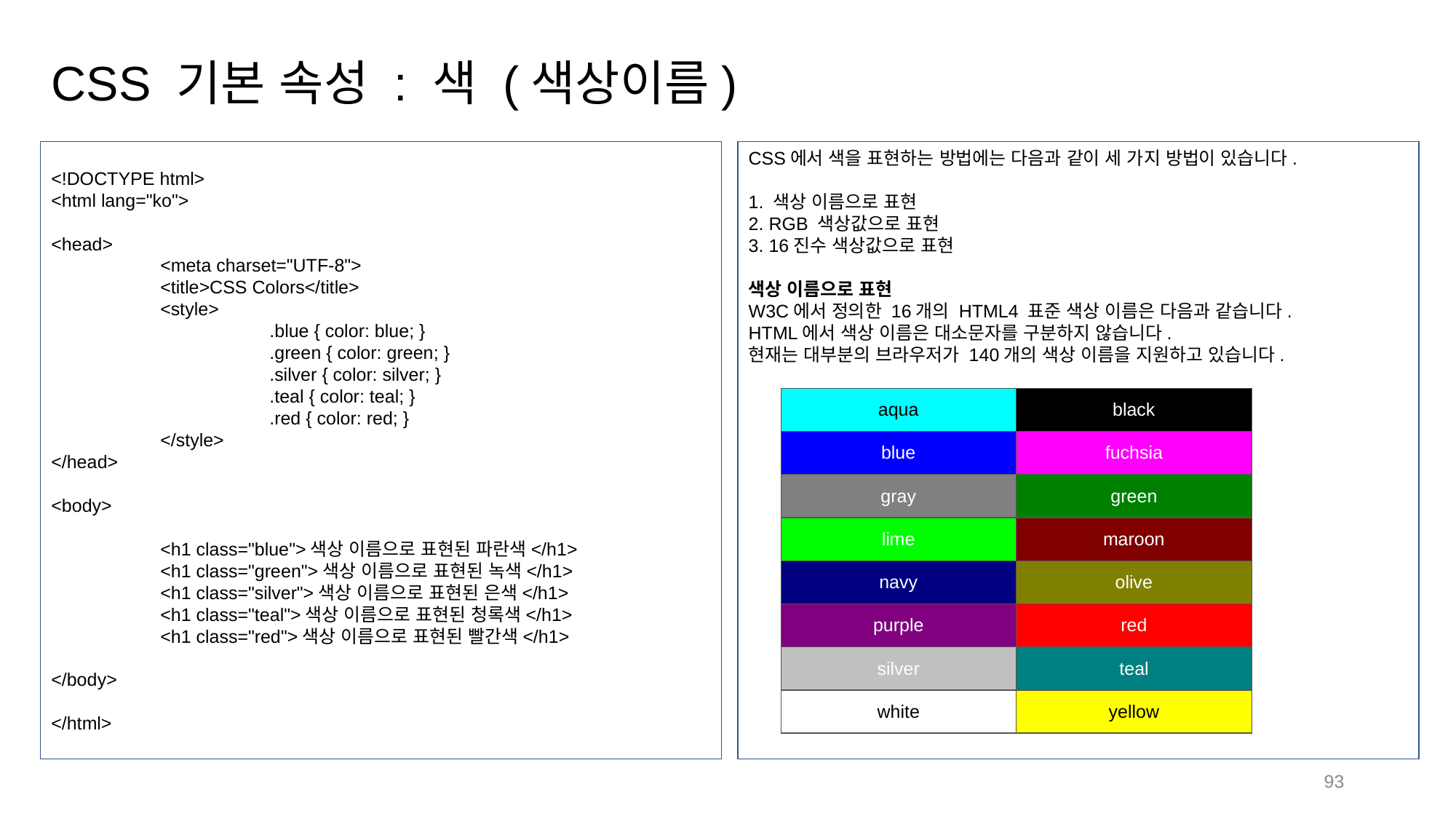

# CSS 기본 속성 : 색 (색상이름)
<!DOCTYPE html>
<html lang="ko">

<head>
	<meta charset="UTF-8">
	<title>CSS Colors</title>
	<style>
		.blue { color: blue; }
		.green { color: green; }
		.silver { color: silver; }
		.teal { color: teal; }
		.red { color: red; }
	</style>
</head>

<body>

	<h1 class="blue">색상 이름으로 표현된 파란색</h1>
	<h1 class="green">색상 이름으로 표현된 녹색</h1>
	<h1 class="silver">색상 이름으로 표현된 은색</h1>
	<h1 class="teal">색상 이름으로 표현된 청록색</h1>
	<h1 class="red">색상 이름으로 표현된 빨간색</h1>

</body>

</html>
CSS에서 색을 표현하는 방법에는 다음과 같이 세 가지 방법이 있습니다.

1. 색상 이름으로 표현
2. RGB 색상값으로 표현
3. 16진수 색상값으로 표현

색상 이름으로 표현
W3C에서 정의한 16개의 HTML4 표준 색상 이름은 다음과 같습니다.
HTML에서 색상 이름은 대소문자를 구분하지 않습니다.
현재는 대부분의 브라우저가 140개의 색상 이름을 지원하고 있습니다.
| aqua | black |
| --- | --- |
| blue | fuchsia |
| gray | green |
| lime | maroon |
| navy | olive |
| purple | red |
| silver | teal |
| white | yellow |
93